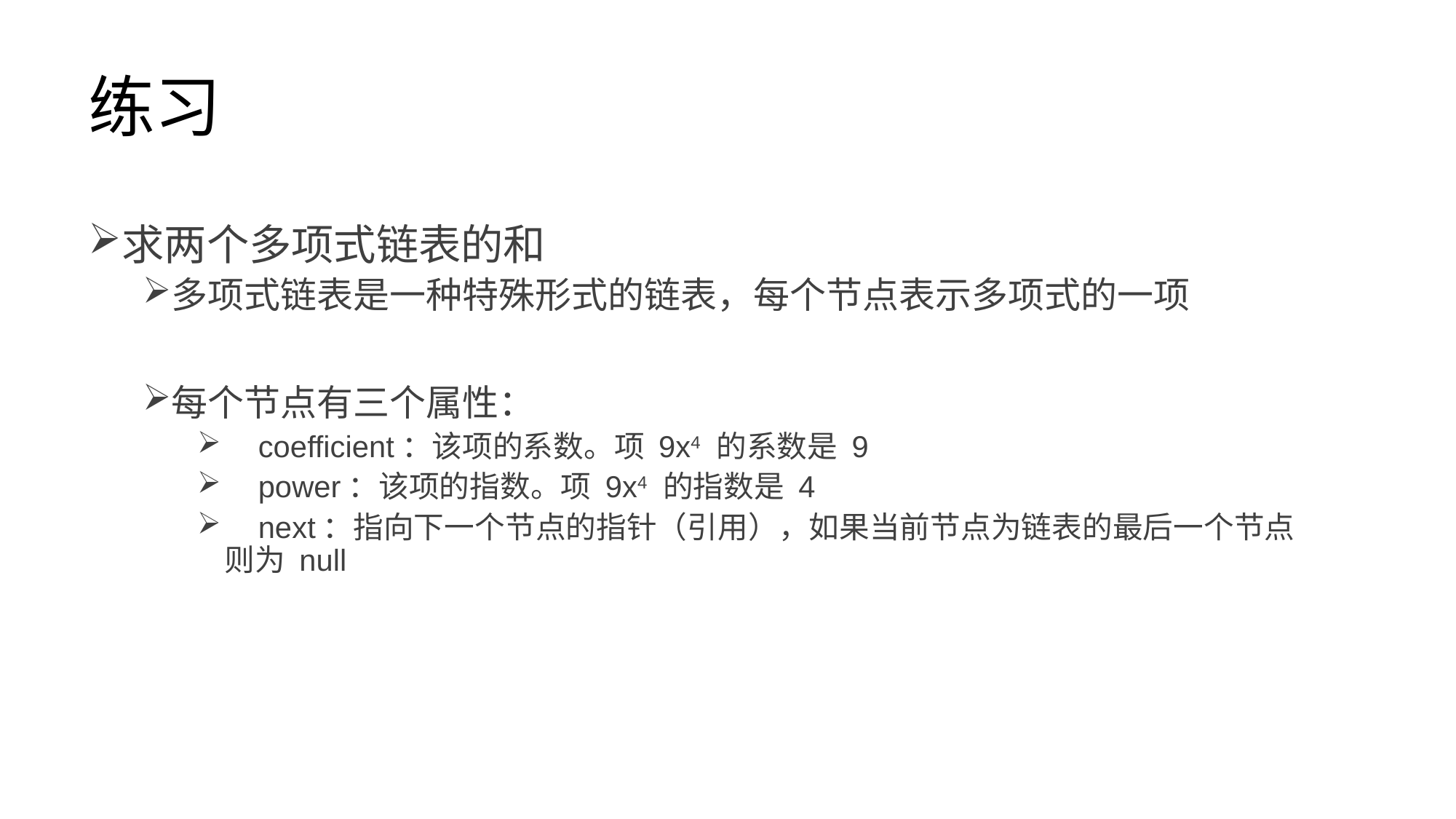

# 练习
求两个多项式链表的和
多项式链表是一种特殊形式的链表，每个节点表示多项式的一项

每个节点有三个属性：
    coefficient：该项的系数。项 9x4 的系数是 9
    power：该项的指数。项 9x4 的指数是 4
    next：指向下一个节点的指针（引用），如果当前节点为链表的最后一个节点则为 null